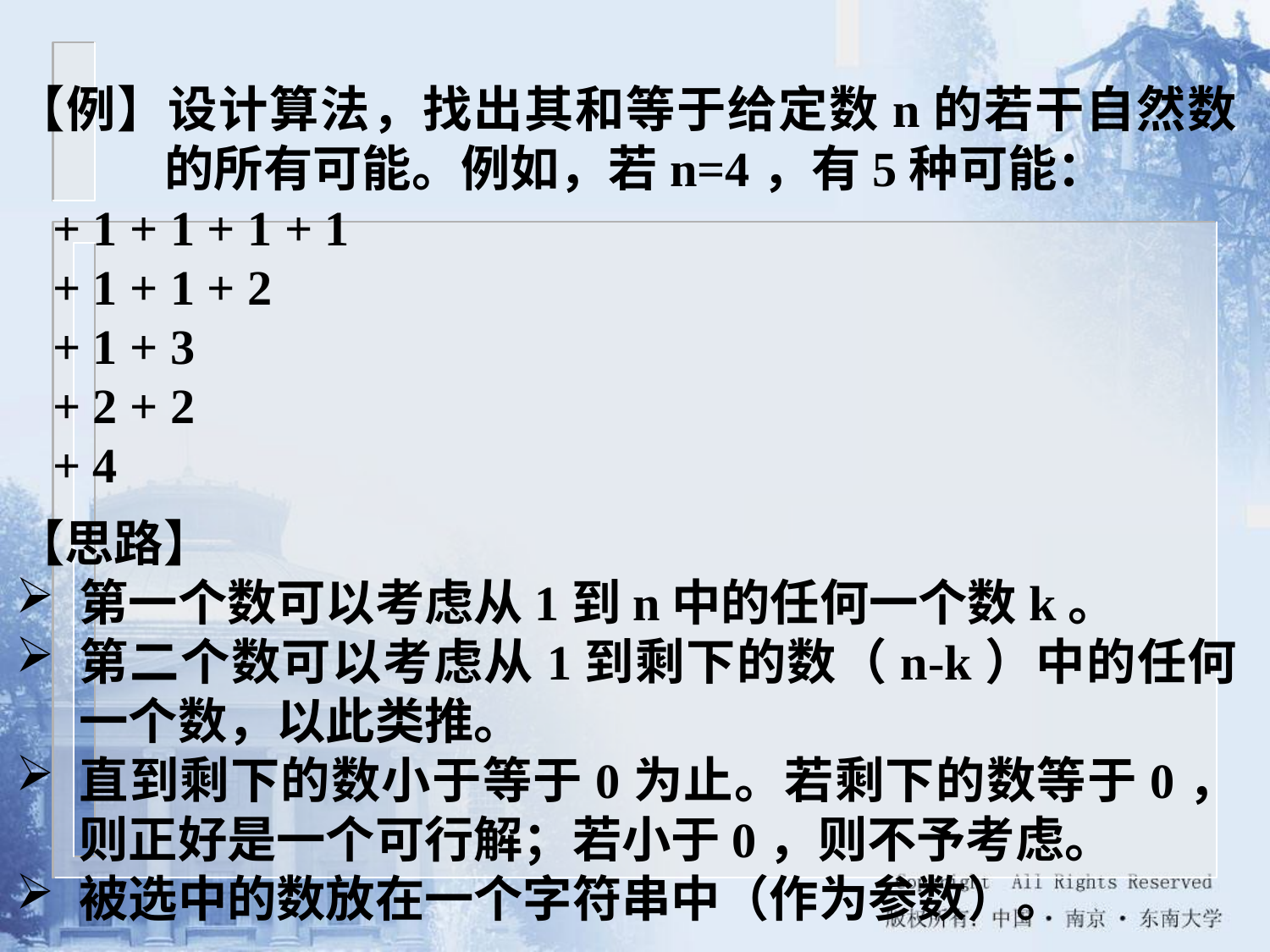

【例】设计算法，找出其和等于给定数n的若干自然数的所有可能。例如，若n=4，有5种可能：
   + 1 + 1 + 1 + 1
   + 1 + 1 + 2
   + 1 + 3
   + 2 + 2
   + 4
【思路】
第一个数可以考虑从1到n中的任何一个数k。
第二个数可以考虑从1到剩下的数（n-k）中的任何一个数，以此类推。
直到剩下的数小于等于0为止。若剩下的数等于0，则正好是一个可行解；若小于0，则不予考虑。
被选中的数放在一个字符串中（作为参数）。